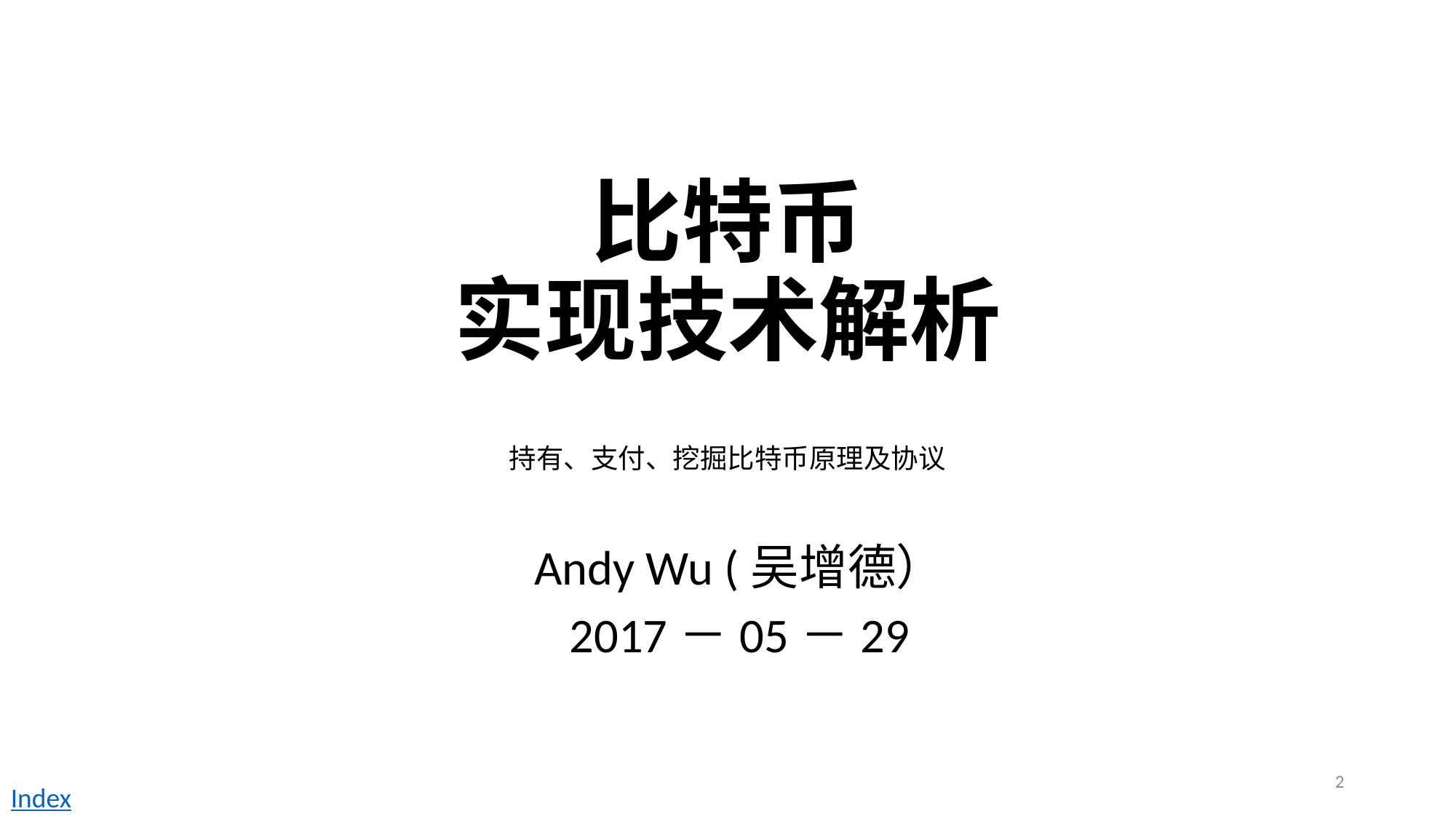

# 比特币 实现技术解析
持有、支付、挖掘比特币原理及协议
Andy Wu (吴增德）
2017－05－29
2
Index